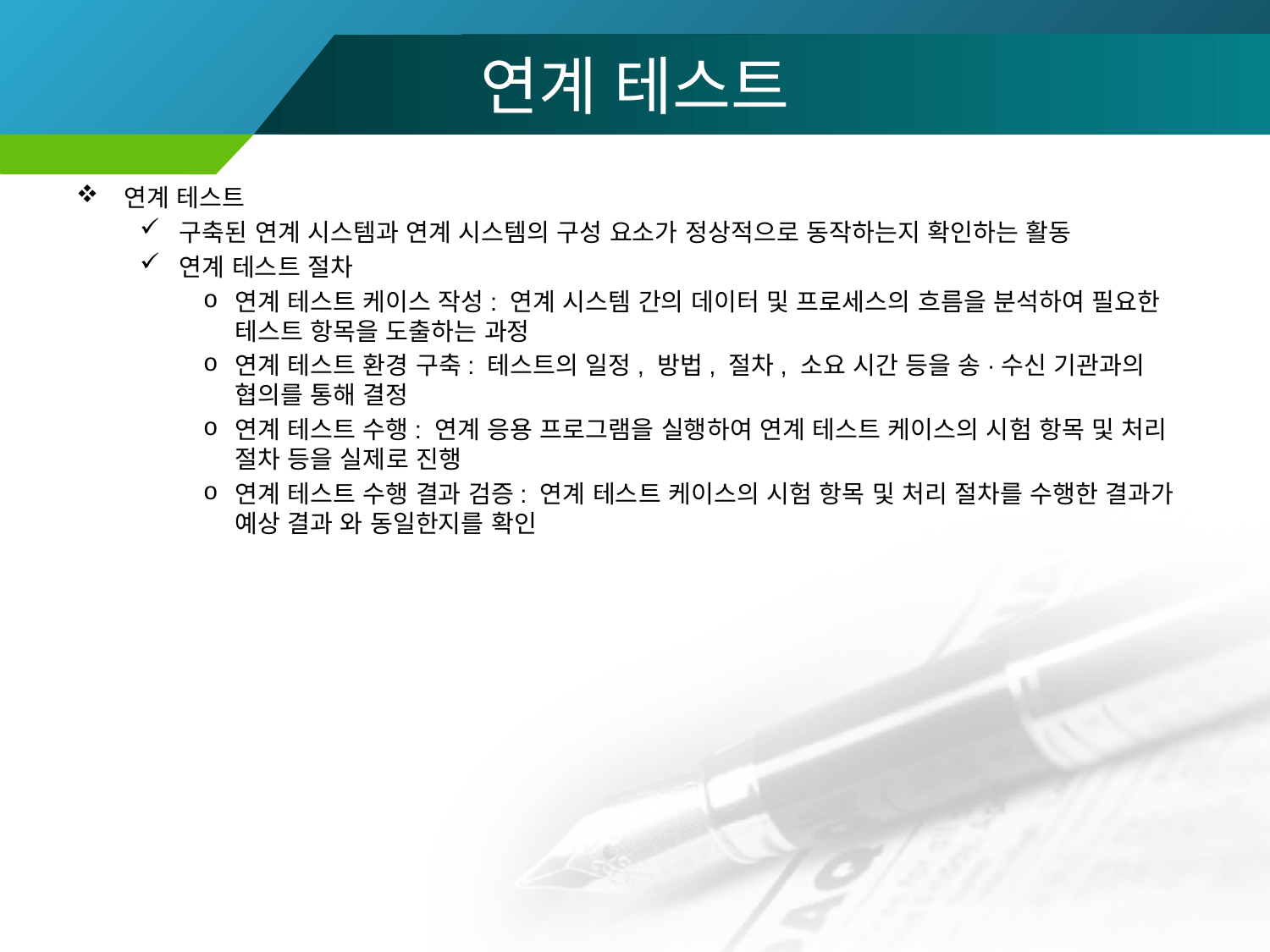

# 연계 테스트
연계 테스트
구축된 연계 시스템과 연계 시스템의 구성 요소가 정상적으로 동작하는지 확인하는 활동
연계 테스트 절차
연계 테스트 케이스 작성: 연계 시스템 간의 데이터 및 프로세스의 흐름을 분석하여 필요한 테스트 항목을 도출하는 과정
연계 테스트 환경 구축: 테스트의 일정, 방법, 절차, 소요 시간 등을 송·수신 기관과의 협의를 통해 결정
연계 테스트 수행: 연계 응용 프로그램을 실행하여 연계 테스트 케이스의 시험 항목 및 처리 절차 등을 실제로 진행
연계 테스트 수행 결과 검증: 연계 테스트 케이스의 시험 항목 및 처리 절차를 수행한 결과가 예상 결과 와 동일한지를 확인